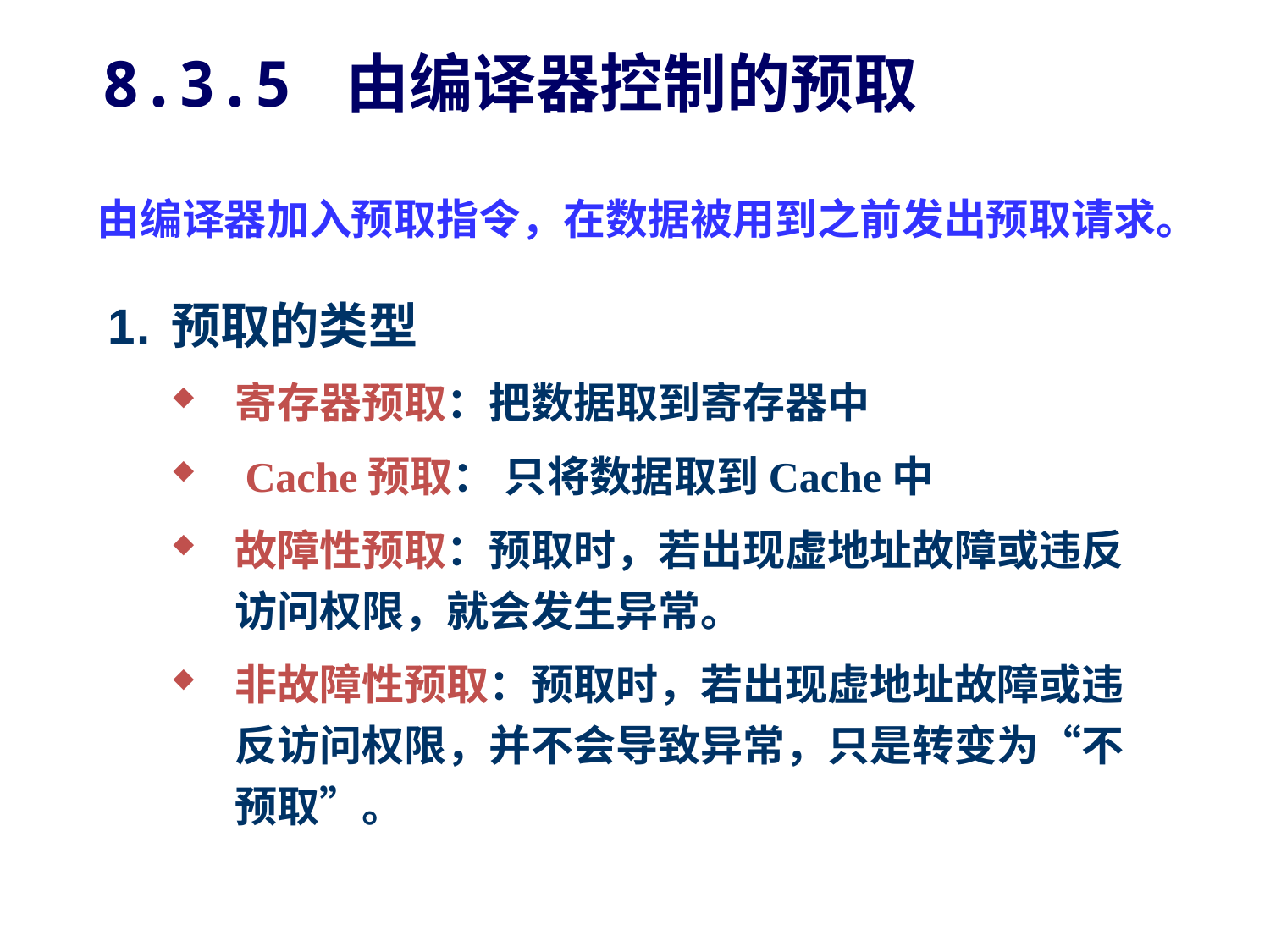

8.3.5 由编译器控制的预取
由编译器加入预取指令，在数据被用到之前发出预取请求。
预取的类型
寄存器预取：把数据取到寄存器中
 Cache预取： 只将数据取到Cache中
故障性预取：预取时，若出现虚地址故障或违反访问权限，就会发生异常。
非故障性预取：预取时，若出现虚地址故障或违反访问权限，并不会导致异常，只是转变为“不预取”。